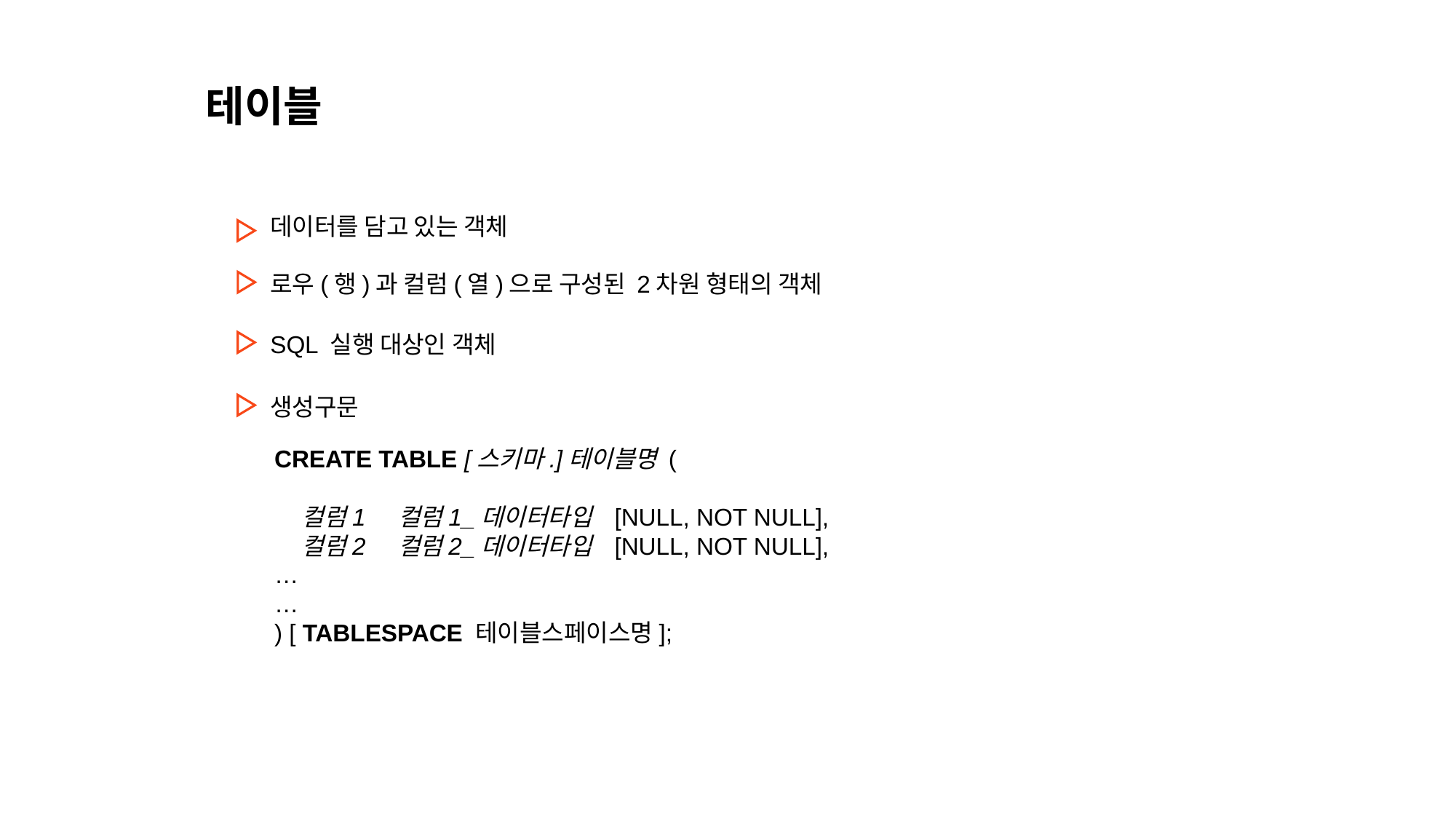

02
테이블

데이터를 담고 있는 객체

로우(행)과 컬럼(열)으로 구성된 2차원 형태의 객체

SQL 실행 대상인 객체

생성구문

CREATE TABLE [스키마.]테이블명 (

    컬럼1    컬럼1_데이터타입   [NULL, NOT NULL],
    컬럼2    컬럼2_데이터타입   [NULL, NOT NULL],
…
…
) [ TABLESPACE 테이블스페이스명];